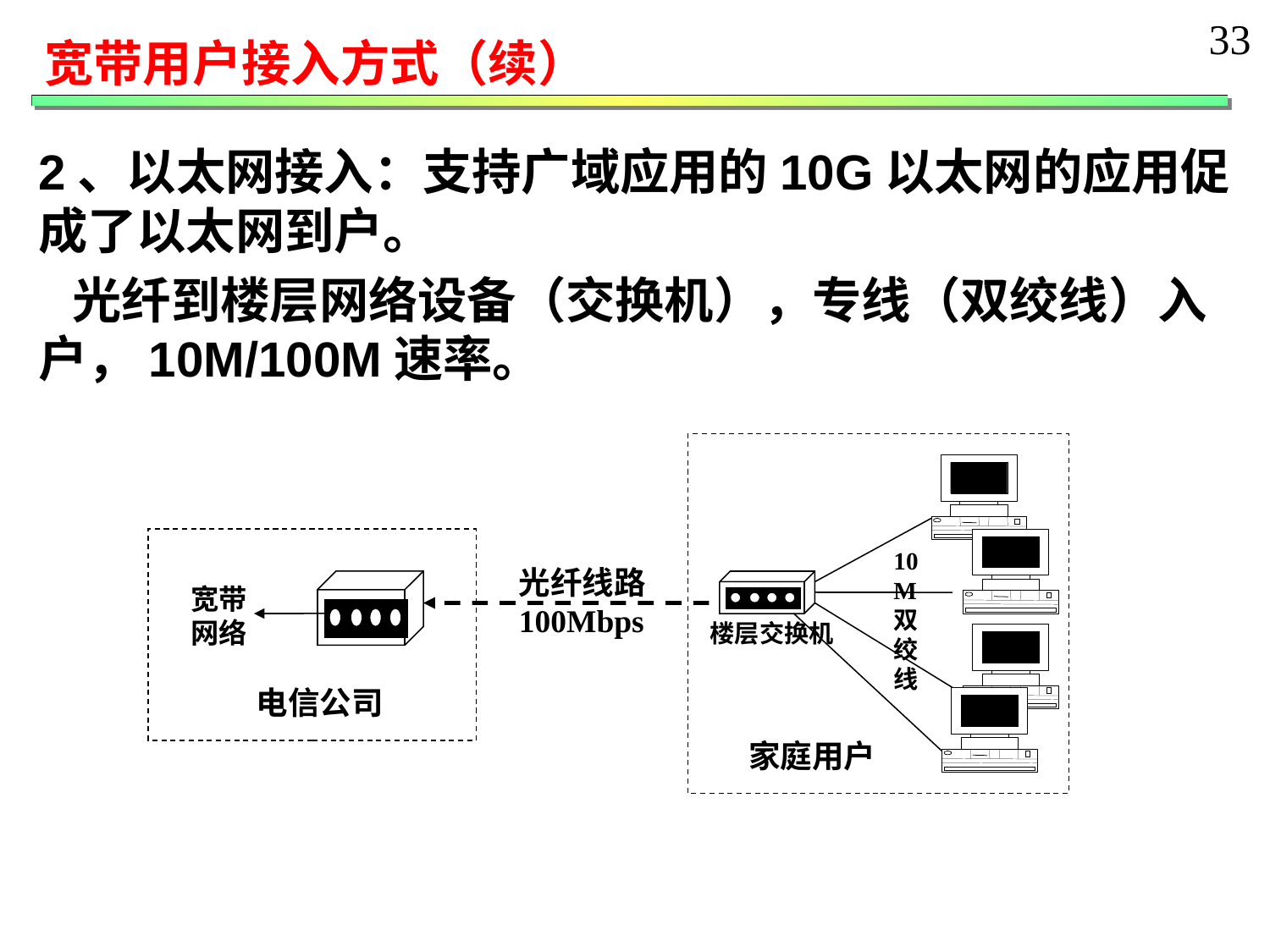

33
宽带用户接入方式（续）

2、以太网接入：支持广域应用的10G以太网的应用促成了以太网到户。
  光纤到楼层网络设备（交换机），专线（双绞线）入户，10M/100M速率。

10
M
双
绞
线
光纤线路
100Mbps

宽带
网络

楼层交换机

电信公司

家庭用户